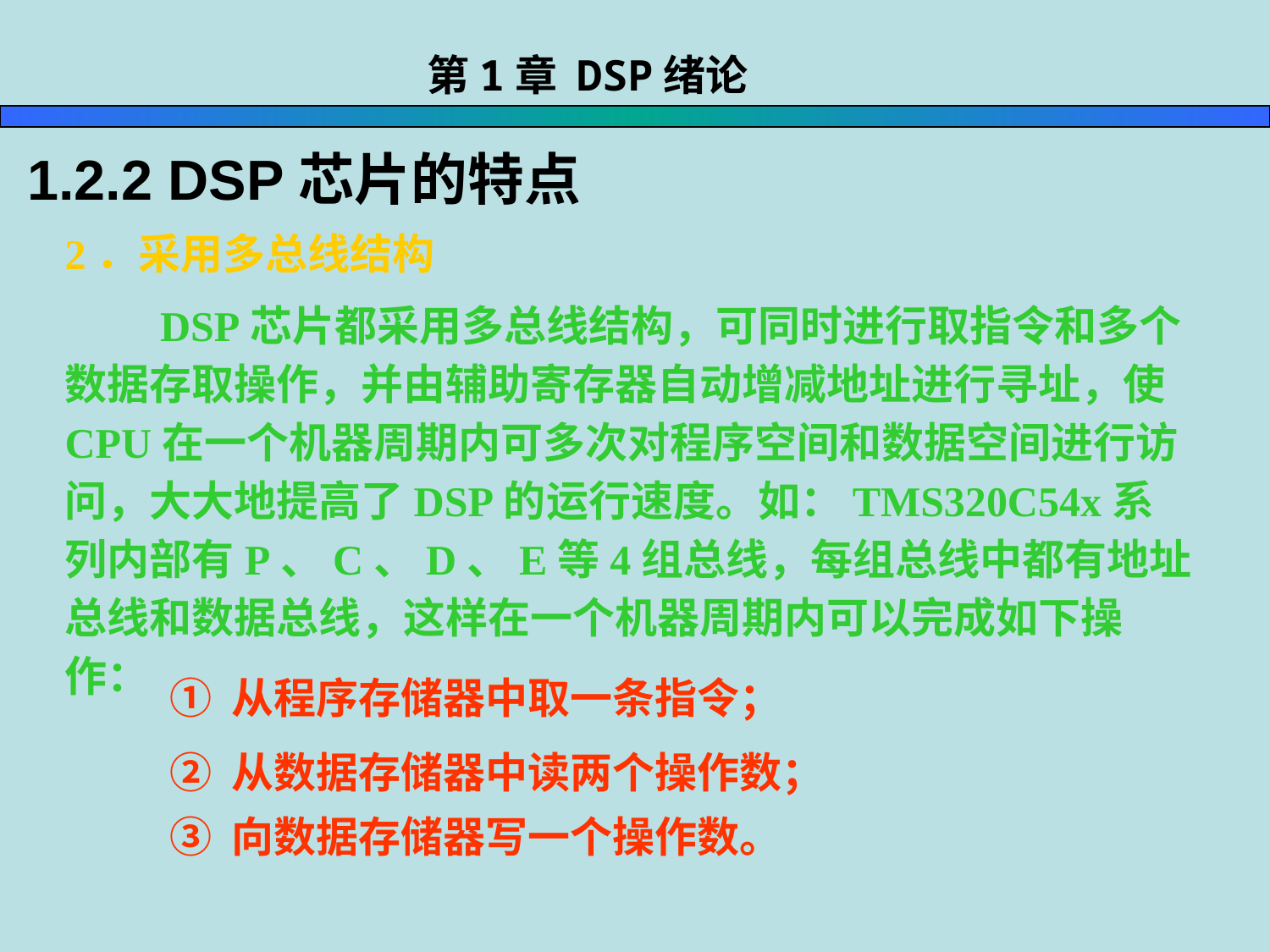

第1章 DSP绪论

1.2.2 DSP芯片的特点
2．采用多总线结构
         DSP芯片都采用多总线结构，可同时进行取指令和多个数据存取操作，并由辅助寄存器自动增减地址进行寻址，使CPU在一个机器周期内可多次对程序空间和数据空间进行访问，大大地提高了DSP的运行速度。如：TMS320C54x系列内部有P、C、D、E等4组总线，每组总线中都有地址总线和数据总线，这样在一个机器周期内可以完成如下操作：
           ① 从程序存储器中取一条指令；
           ② 从数据存储器中读两个操作数；
           ③ 向数据存储器写一个操作数。
18